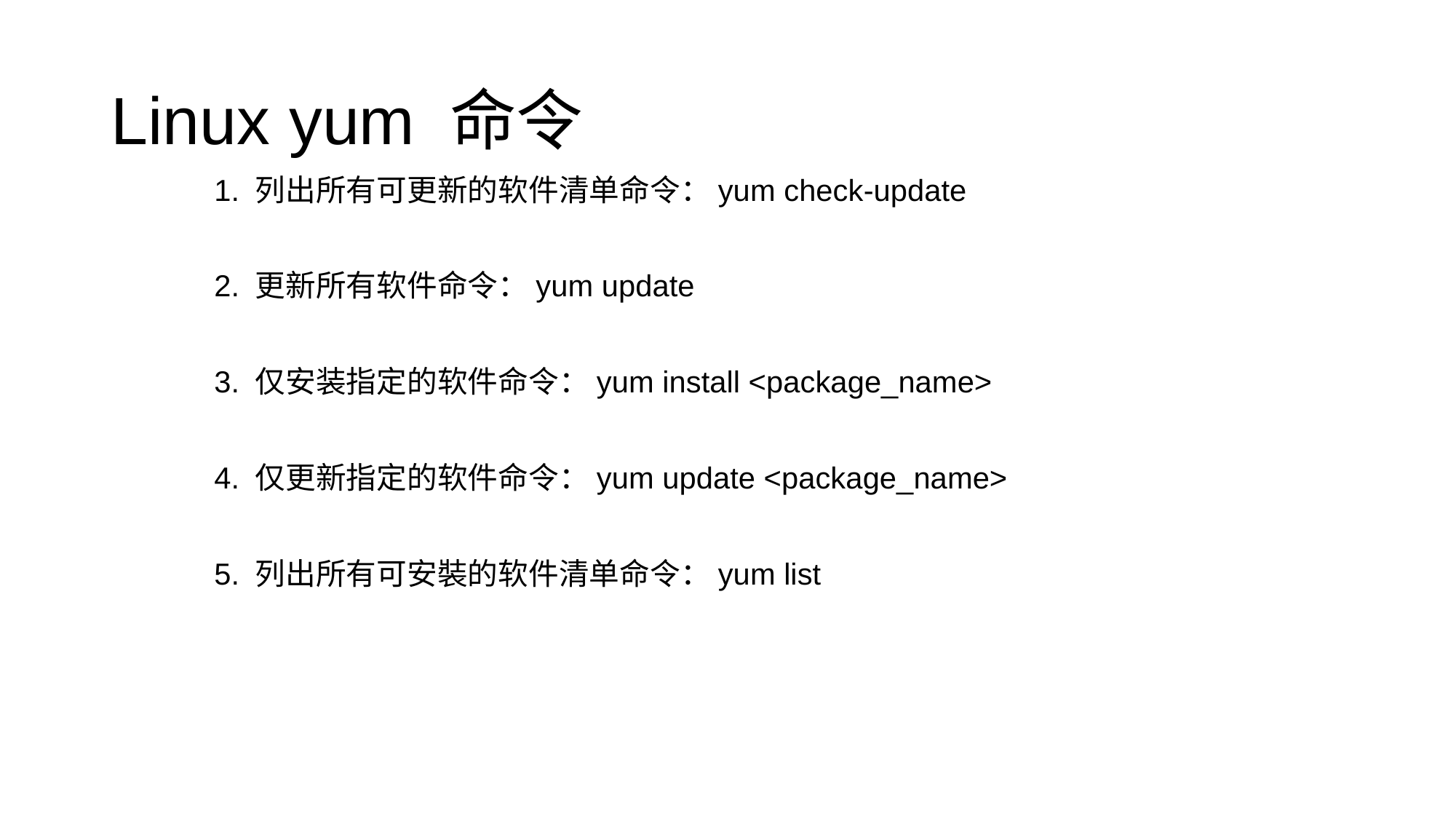

# Linux yum 命令
1. 列出所有可更新的软件清单命令：yum check-update

2. 更新所有软件命令：yum update

3. 仅安装指定的软件命令：yum install <package_name>

4. 仅更新指定的软件命令：yum update <package_name>

5. 列出所有可安裝的软件清单命令：yum list